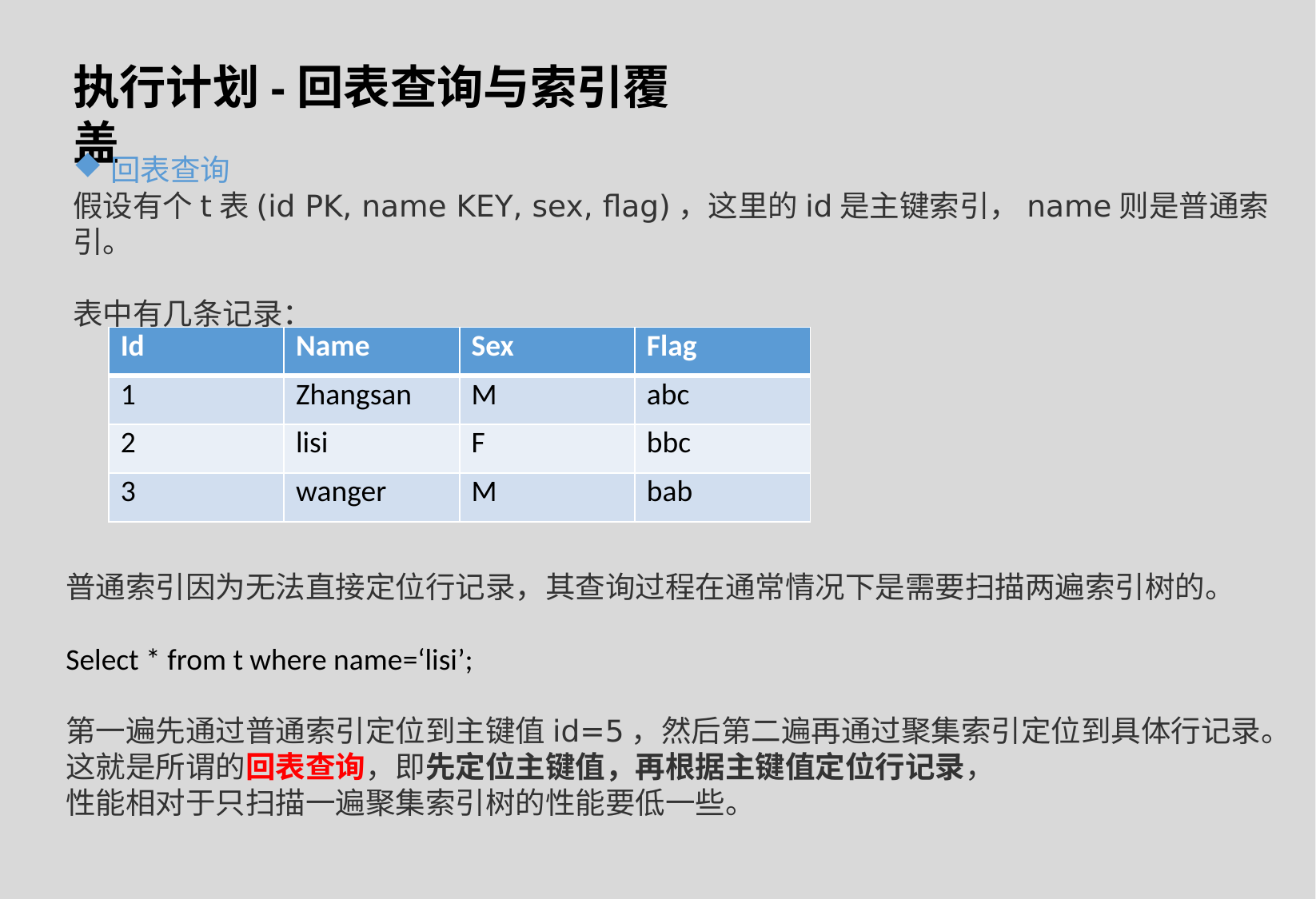

执行计划-回表查询与索引覆盖
回表查询
假设有个t表(id PK, name KEY, sex, flag)，这里的id是主键索引，name则是普通索引。

表中有几条记录：
| Id | Name | Sex | Flag |
| --- | --- | --- | --- |
| 1 | Zhangsan | M | abc |
| 2 | lisi | F | bbc |
| 3 | wanger | M | bab |
普通索引因为无法直接定位行记录，其查询过程在通常情况下是需要扫描两遍索引树的。

Select * from t where name=‘lisi’;

第一遍先通过普通索引定位到主键值id=5，然后第二遍再通过聚集索引定位到具体行记录。
这就是所谓的回表查询，即先定位主键值，再根据主键值定位行记录，
性能相对于只扫描一遍聚集索引树的性能要低一些。